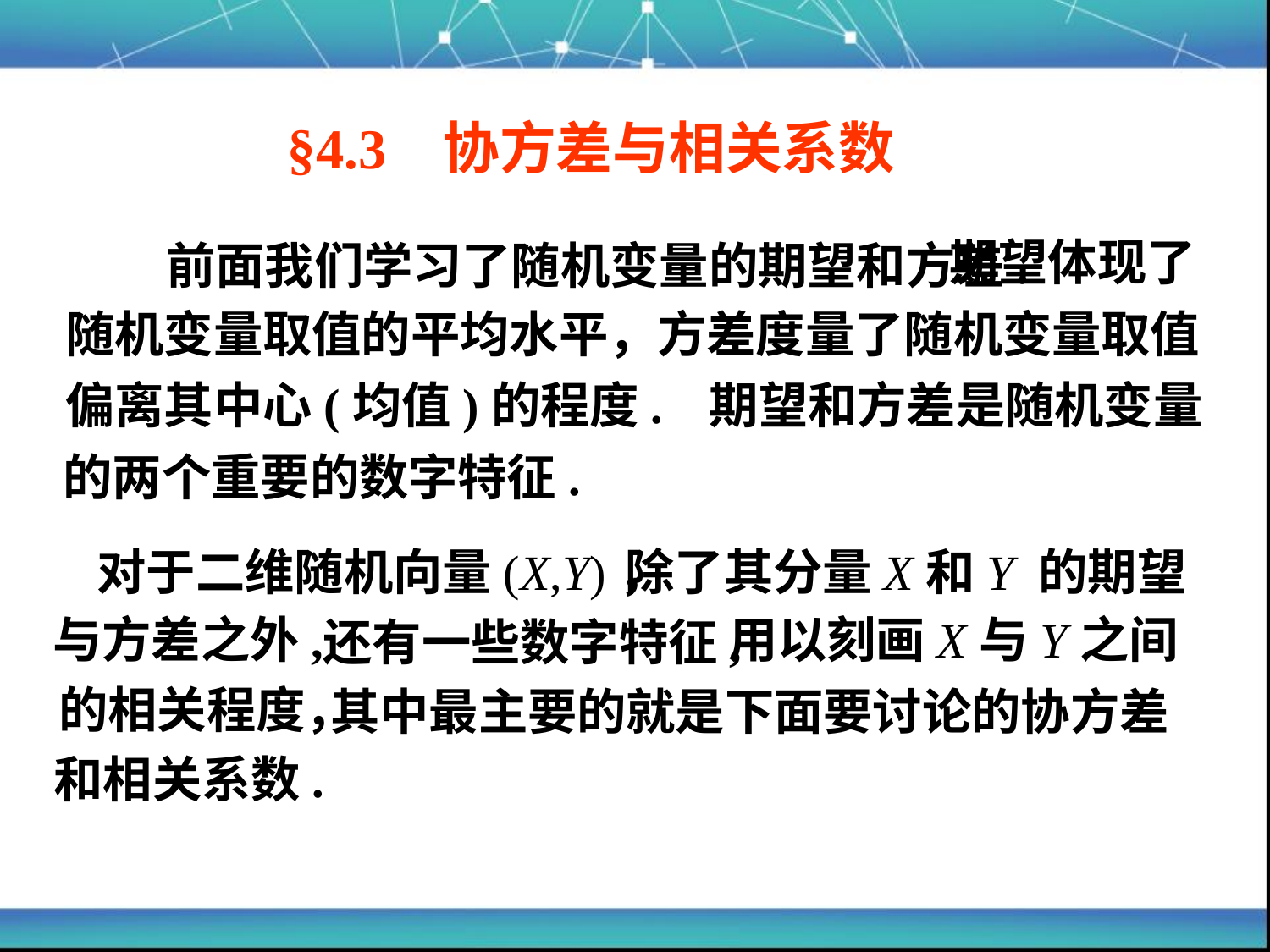

§4.3   协方差与相关系数
                                                                              期望体现了随机变量取值的平均水平，方差度量了随机变量取值偏离其中心(均值)的程度.
       前面我们学习了随机变量的期望和方差.
                                                 期望和方差是随机变量的两个重要的数字特征.
对于二维随机向量(X,Y)，
除了其分量X和Y 的期望
与方差之外,
用以刻画X与Y之间
还有一些数字特征,
的相关程度，
其中最主要的就是下面要讨论的协方差
和相关系数.